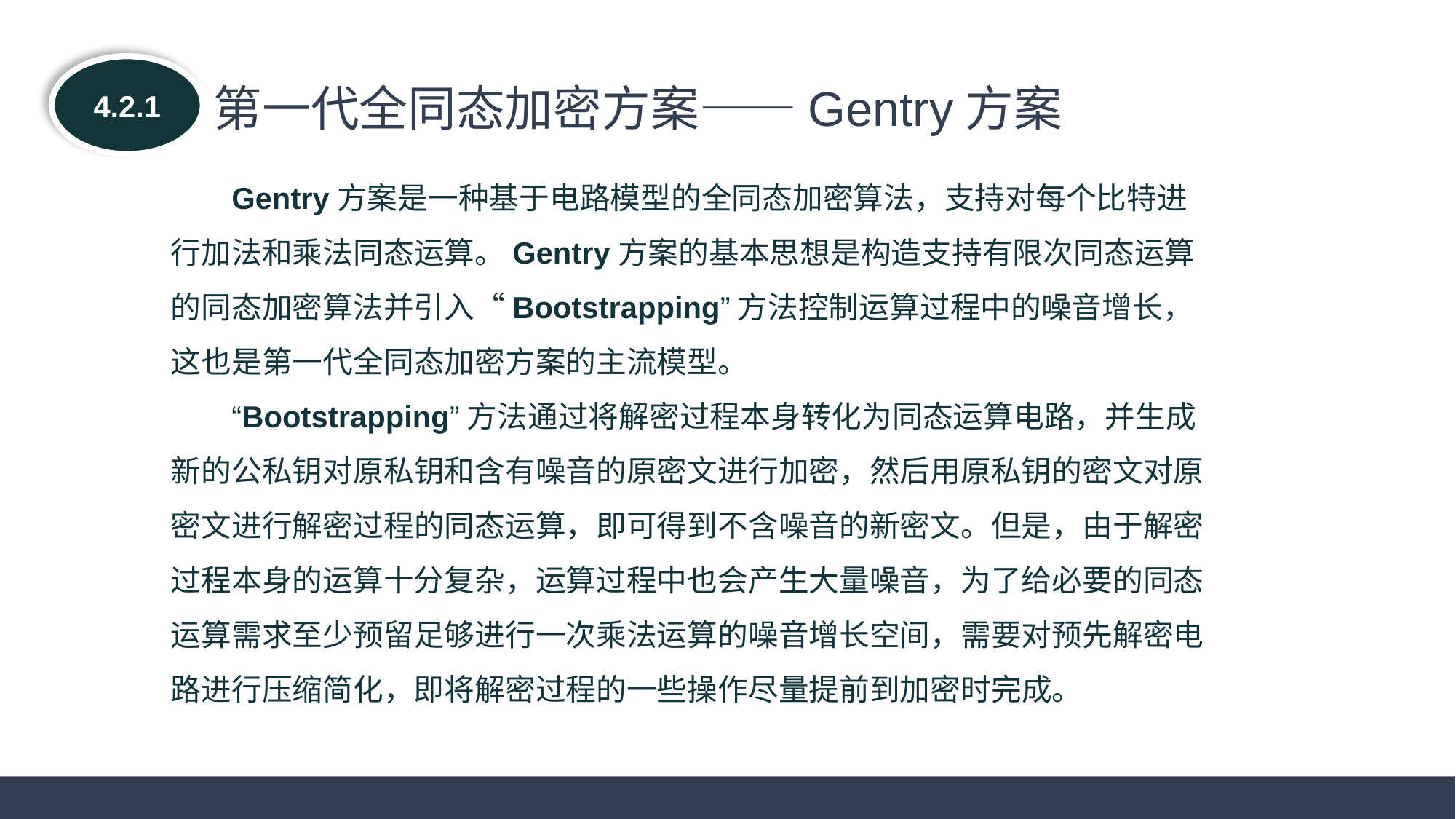

4.2.1
第一代全同态加密方案——Gentry方案

Gentry方案是一种基于电路模型的全同态加密算法，支持对每个比特进行加法和乘法同态运算。Gentry方案的基本思想是构造支持有限次同态运算的同态加密算法并引入“Bootstrapping”方法控制运算过程中的噪音增长，这也是第一代全同态加密方案的主流模型。
“Bootstrapping”方法通过将解密过程本身转化为同态运算电路，并生成新的公私钥对原私钥和含有噪音的原密文进行加密，然后用原私钥的密文对原密文进行解密过程的同态运算，即可得到不含噪音的新密文。但是，由于解密过程本身的运算十分复杂，运算过程中也会产生大量噪音，为了给必要的同态运算需求至少预留足够进行一次乘法运算的噪音增长空间，需要对预先解密电路进行压缩简化，即将解密过程的一些操作尽量提前到加密时完成。